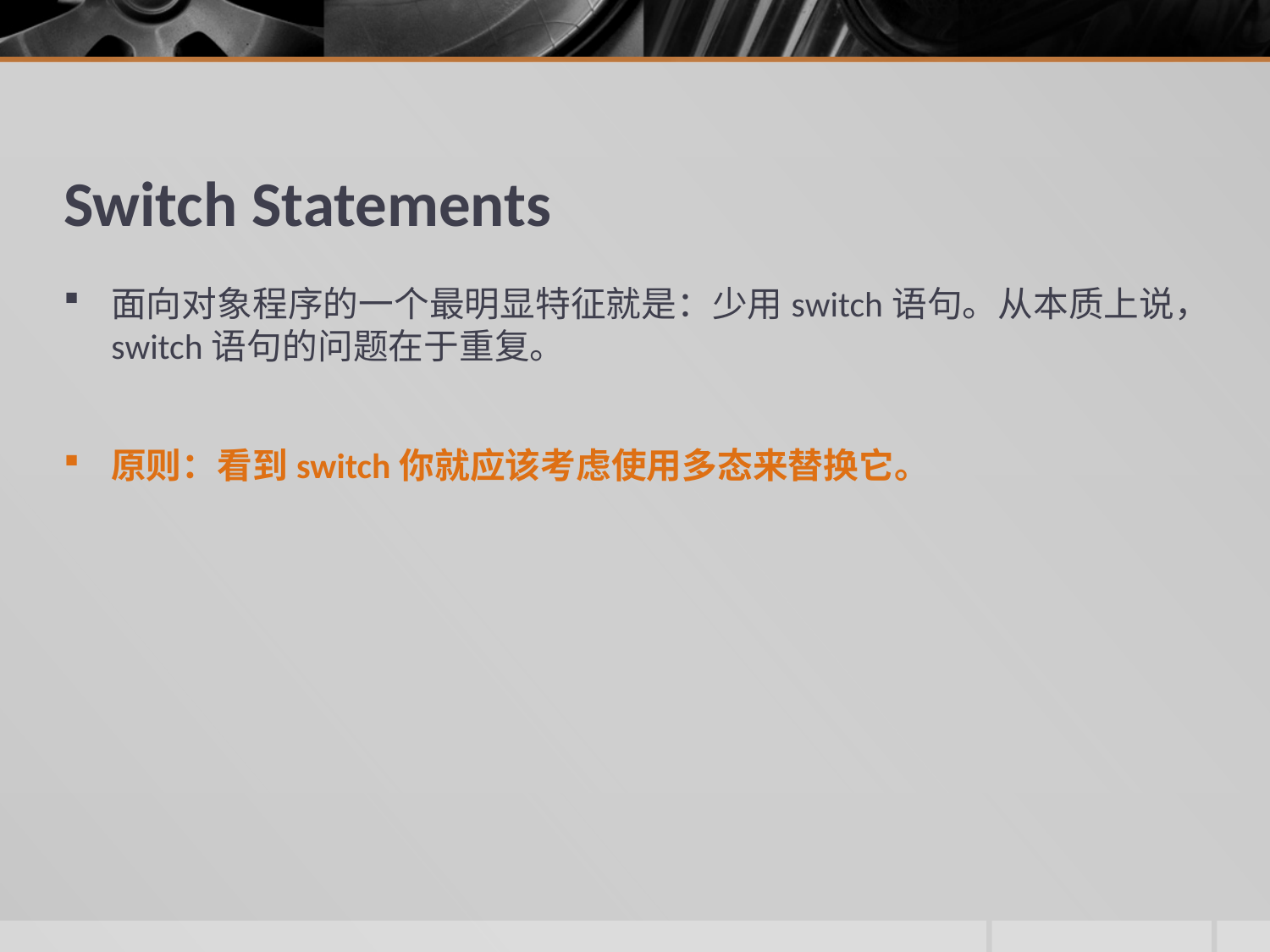

# Switch Statements
面向对象程序的一个最明显特征就是：少用switch语句。从本质上说，switch语句的问题在于重复。

原则：看到switch你就应该考虑使用多态来替换它。